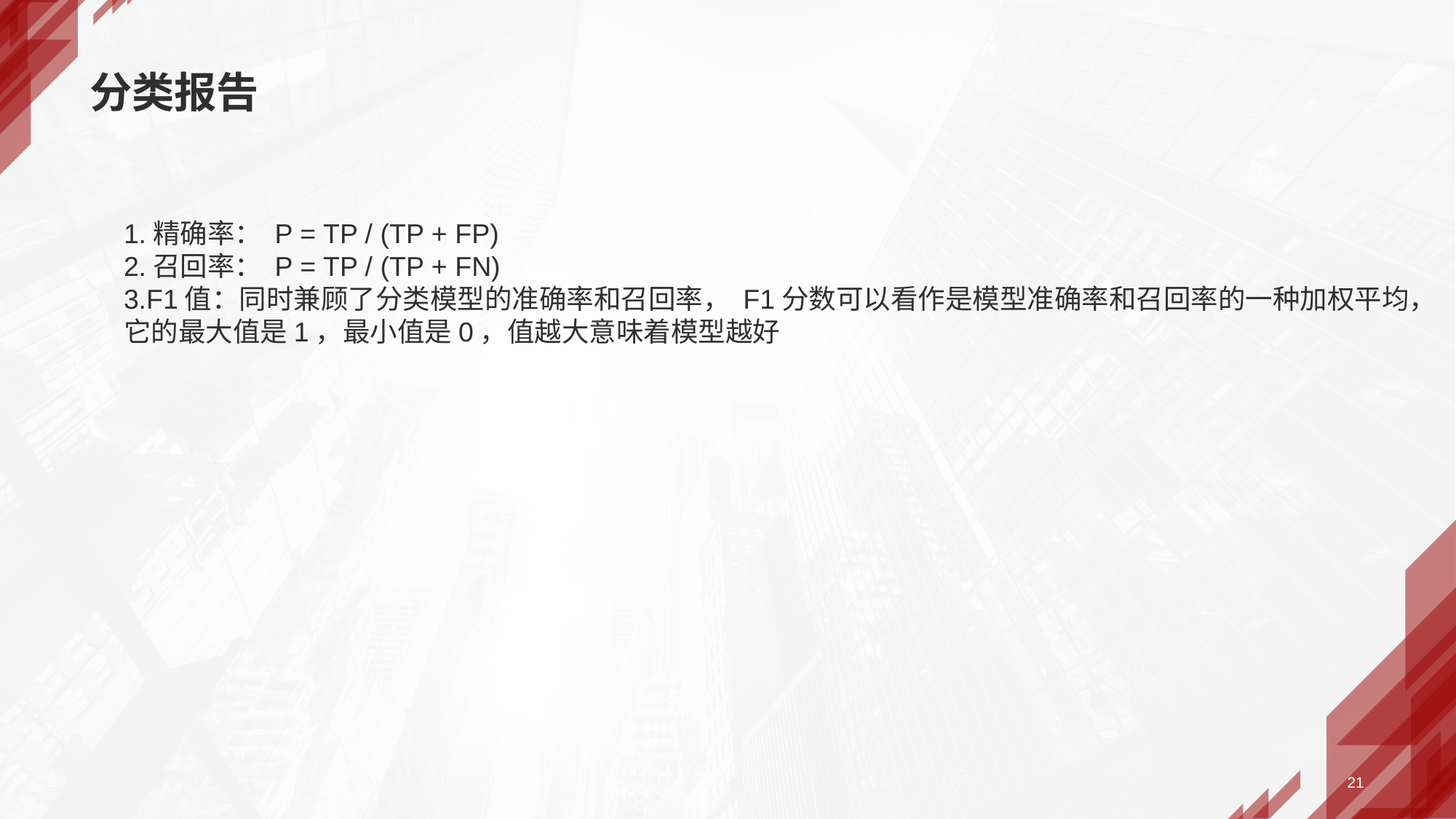

# 分类报告
1.精确率： P = TP / (TP + FP)
2.召回率： P = TP / (TP + FN)
3.F1值：同时兼顾了分类模型的准确率和召回率， F1分数可以看作是模型准确率和召回率的一种加权平均，
它的最大值是1，最小值是0，值越大意味着模型越好
21